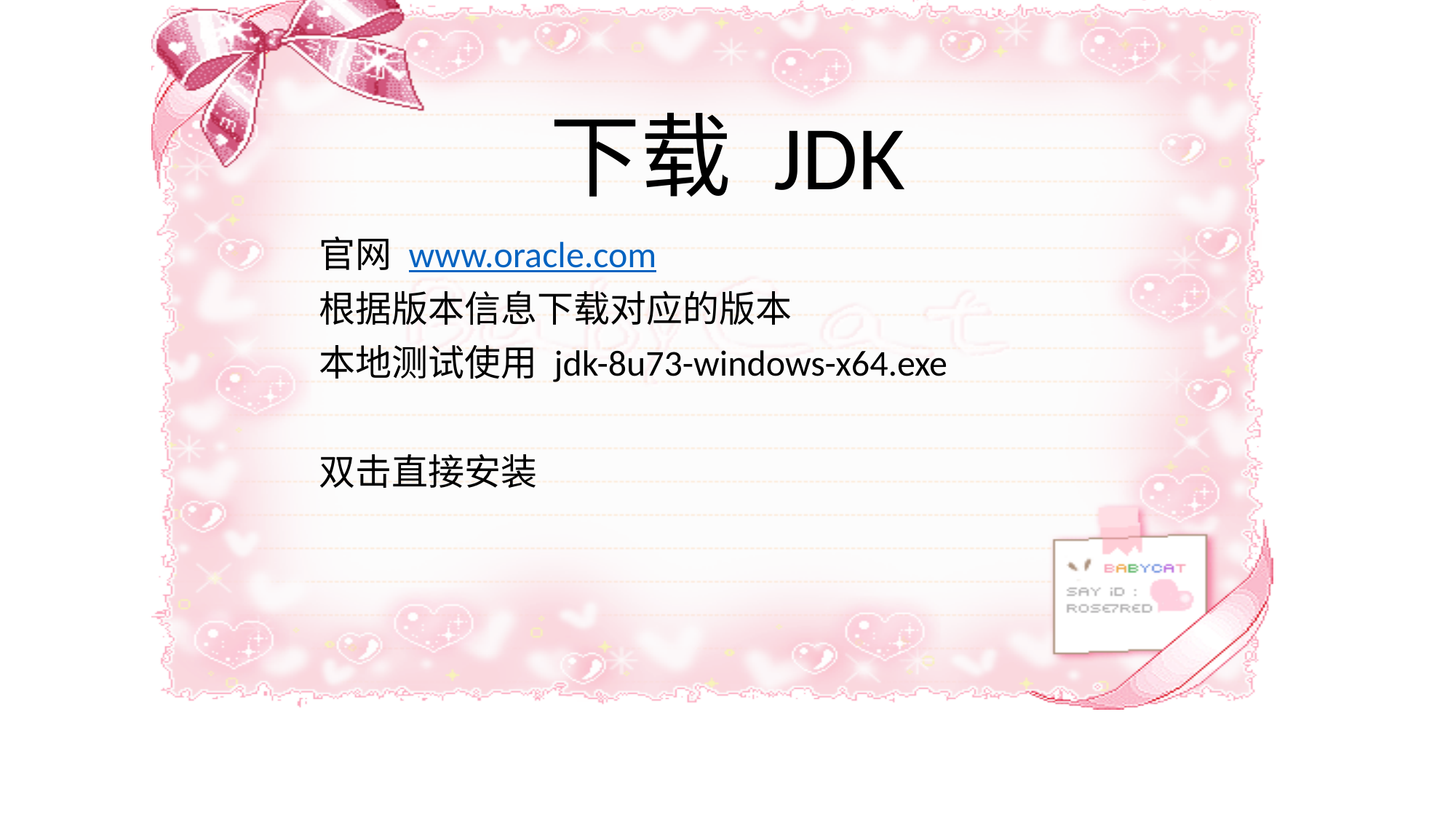

# 下载 JDK
官网 www.oracle.com
根据版本信息下载对应的版本
本地测试使用 jdk-8u73-windows-x64.exe

双击直接安装